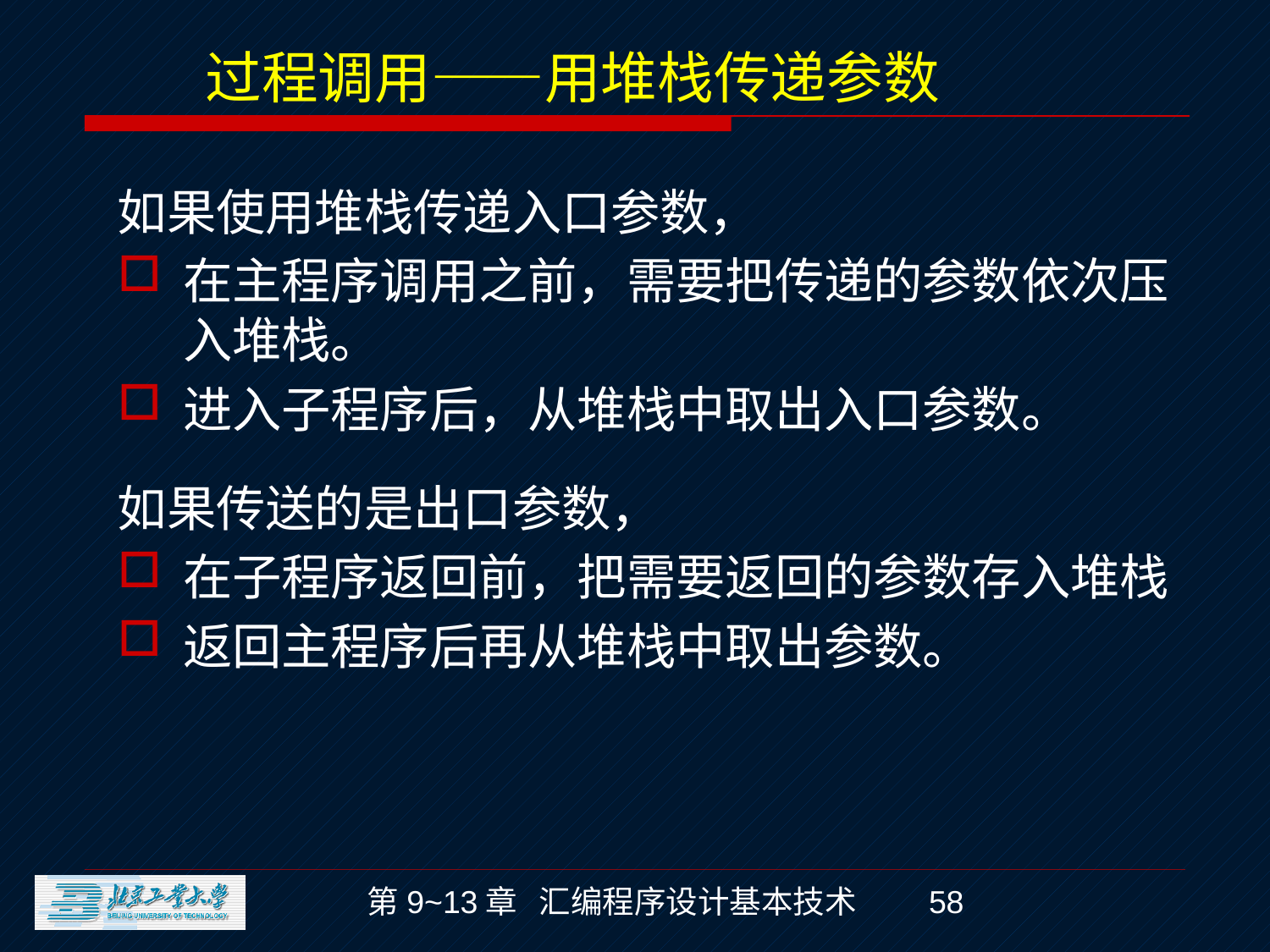

# 过程调用——用堆栈传递参数
如果使用堆栈传递入口参数，
在主程序调用之前，需要把传递的参数依次压入堆栈。
进入子程序后，从堆栈中取出入口参数。
如果传送的是出口参数，
在子程序返回前，把需要返回的参数存入堆栈
返回主程序后再从堆栈中取出参数。